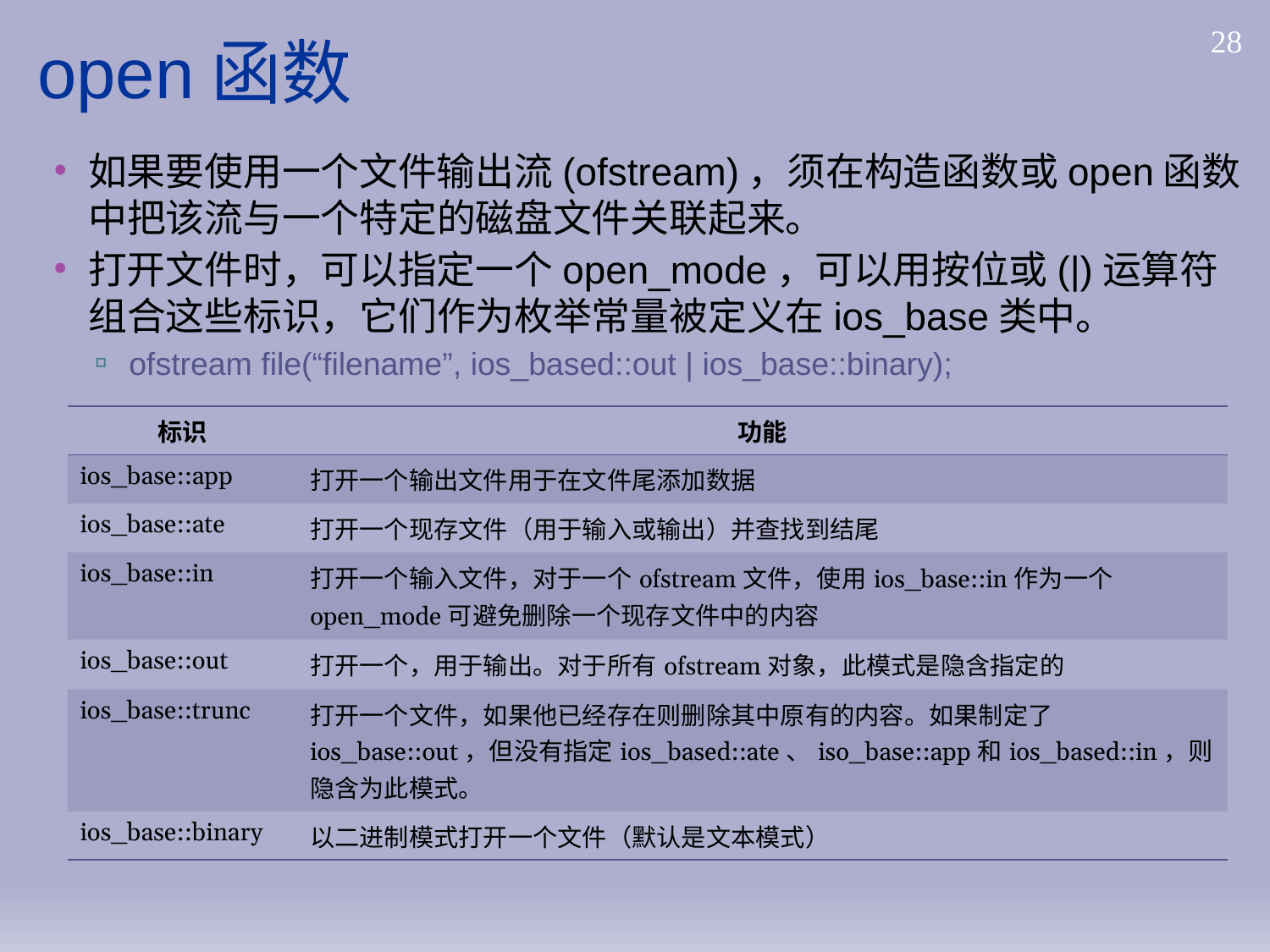

# open函数
28
如果要使用一个文件输出流(ofstream)，须在构造函数或open函数中把该流与一个特定的磁盘文件关联起来。
打开文件时，可以指定一个open_mode，可以用按位或(|)运算符组合这些标识，它们作为枚举常量被定义在ios_base类中。
ofstream file(“filename”, ios_based::out | ios_base::binary);
| 标识 | 功能 |
| --- | --- |
| ios\_base::app | 打开一个输出文件用于在文件尾添加数据 |
| ios\_base::ate | 打开一个现存文件（用于输入或输出）并查找到结尾 |
| ios\_base::in | 打开一个输入文件，对于一个ofstream文件，使用ios\_base::in作为一个open\_mode可避免删除一个现存文件中的内容 |
| ios\_base::out | 打开一个，用于输出。对于所有ofstream对象，此模式是隐含指定的 |
| ios\_base::trunc | 打开一个文件，如果他已经存在则删除其中原有的内容。如果制定了ios\_base::out，但没有指定ios\_based::ate、iso\_base::app和ios\_based::in，则隐含为此模式。 |
| ios\_base::binary | 以二进制模式打开一个文件（默认是文本模式） |